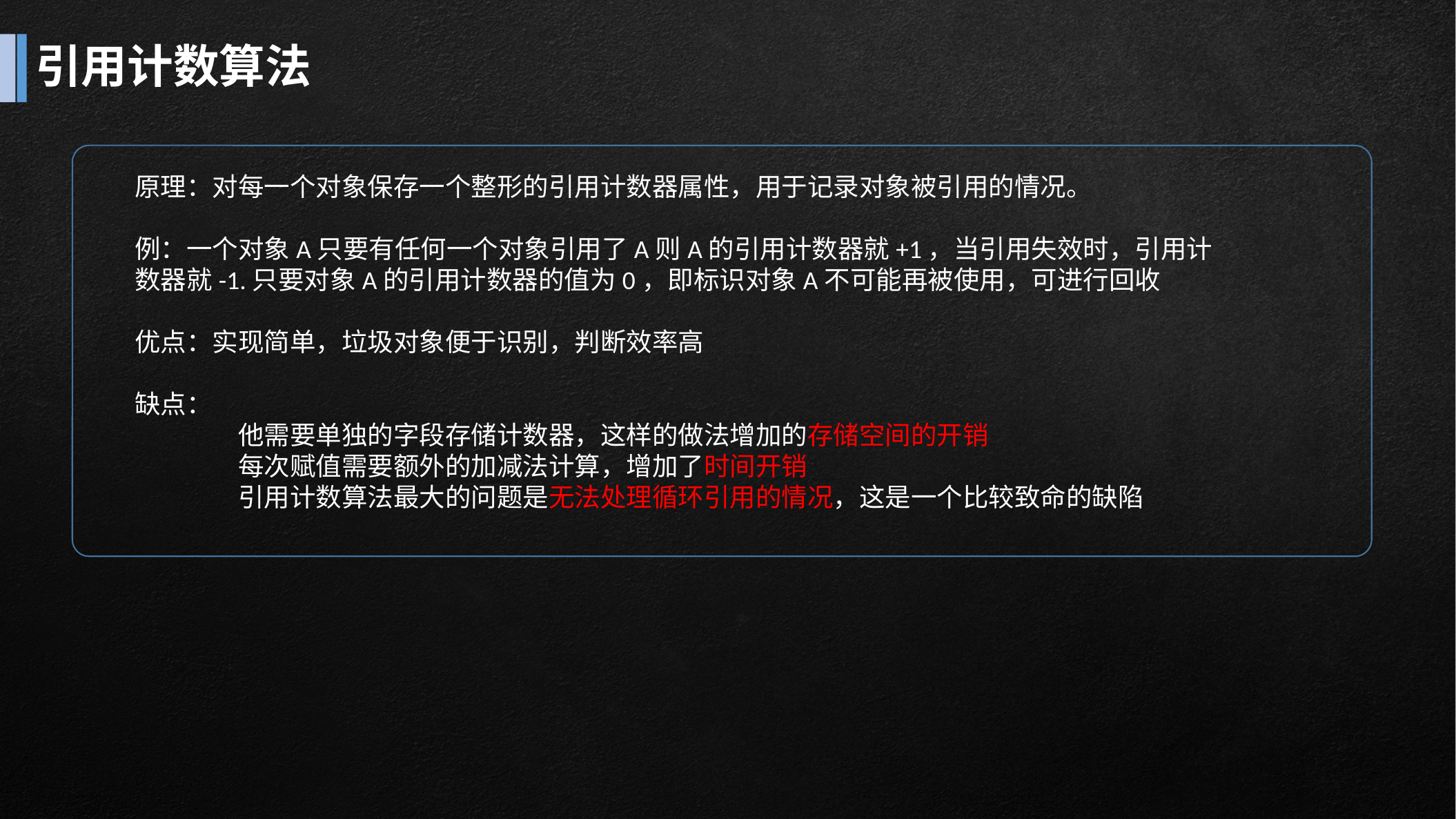

# 引用计数算法

原理：对每一个对象保存一个整形的引用计数器属性，用于记录对象被引用的情况。

例：一个对象A只要有任何一个对象引用了A则A的引用计数器就+1，当引用失效时，引用计数器就-1.只要对象A的引用计数器的值为0，即标识对象A不可能再被使用，可进行回收

优点：实现简单，垃圾对象便于识别，判断效率高

缺点：
	他需要单独的字段存储计数器，这样的做法增加的存储空间的开销
	每次赋值需要额外的加减法计算，增加了时间开销
	引用计数算法最大的问题是无法处理循环引用的情况，这是一个比较致命的缺陷